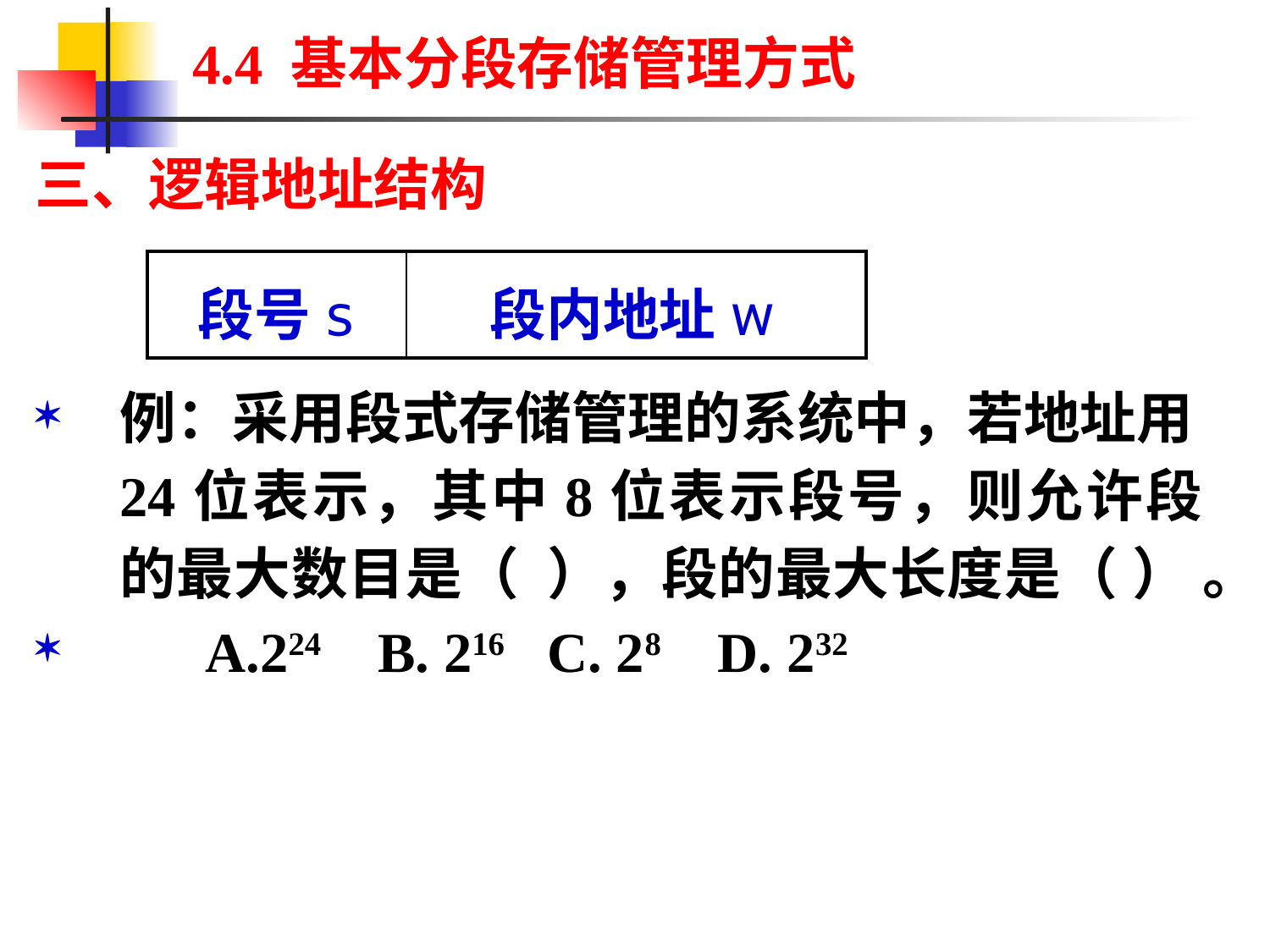

# 4.4 基本分段存储管理方式
三、逻辑地址结构

例：采用段式存储管理的系统中，若地址用24位表示，其中8位表示段号，则允许段的最大数目是（  ），段的最大长度是（ ） 。
      A.224    B. 216   C. 28    D. 232
| 段号s | 段内地址w |
| --- | --- |